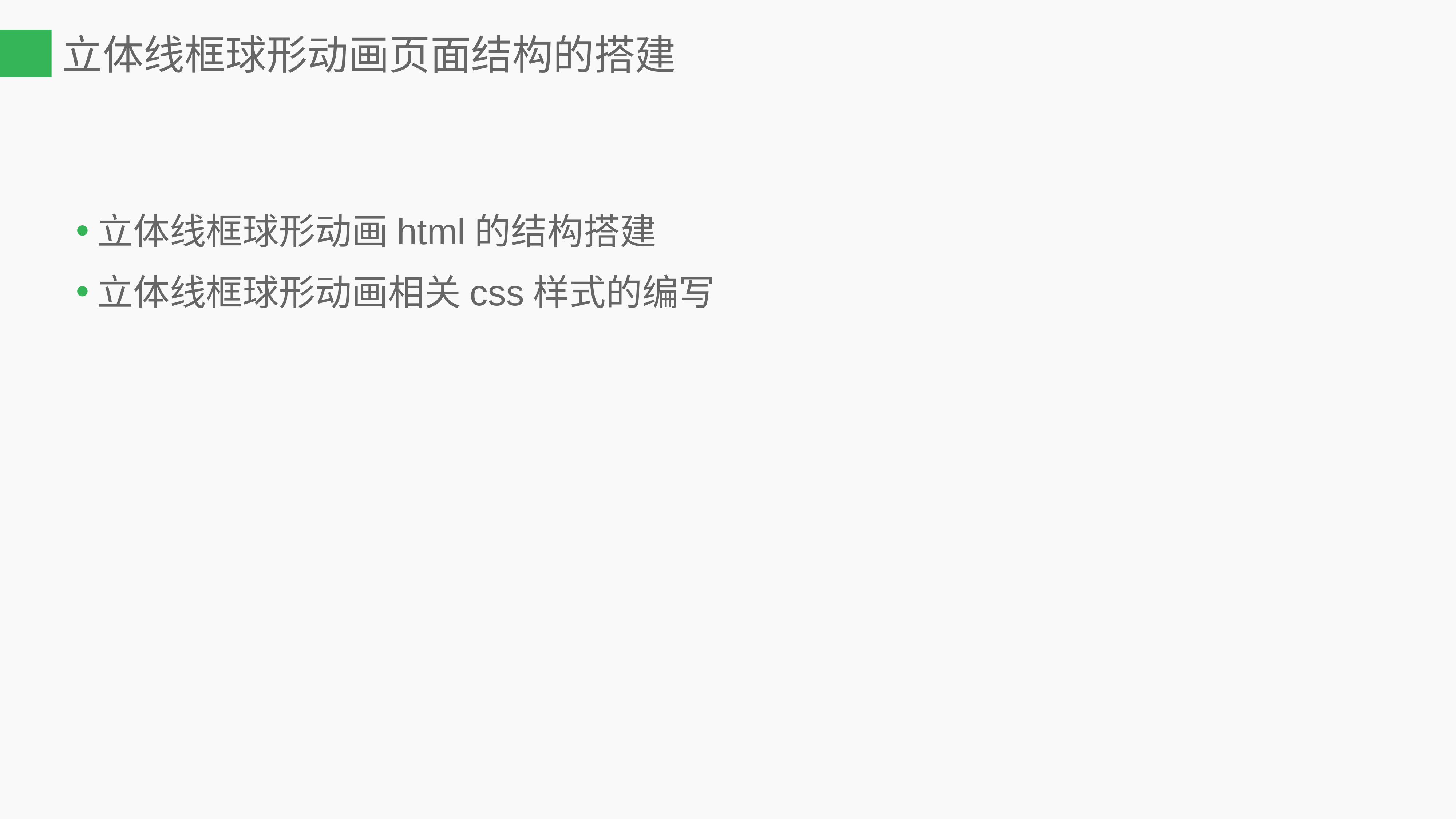

# 立体线框球形动画页面结构的搭建
立体线框球形动画html的结构搭建
立体线框球形动画相关css样式的编写